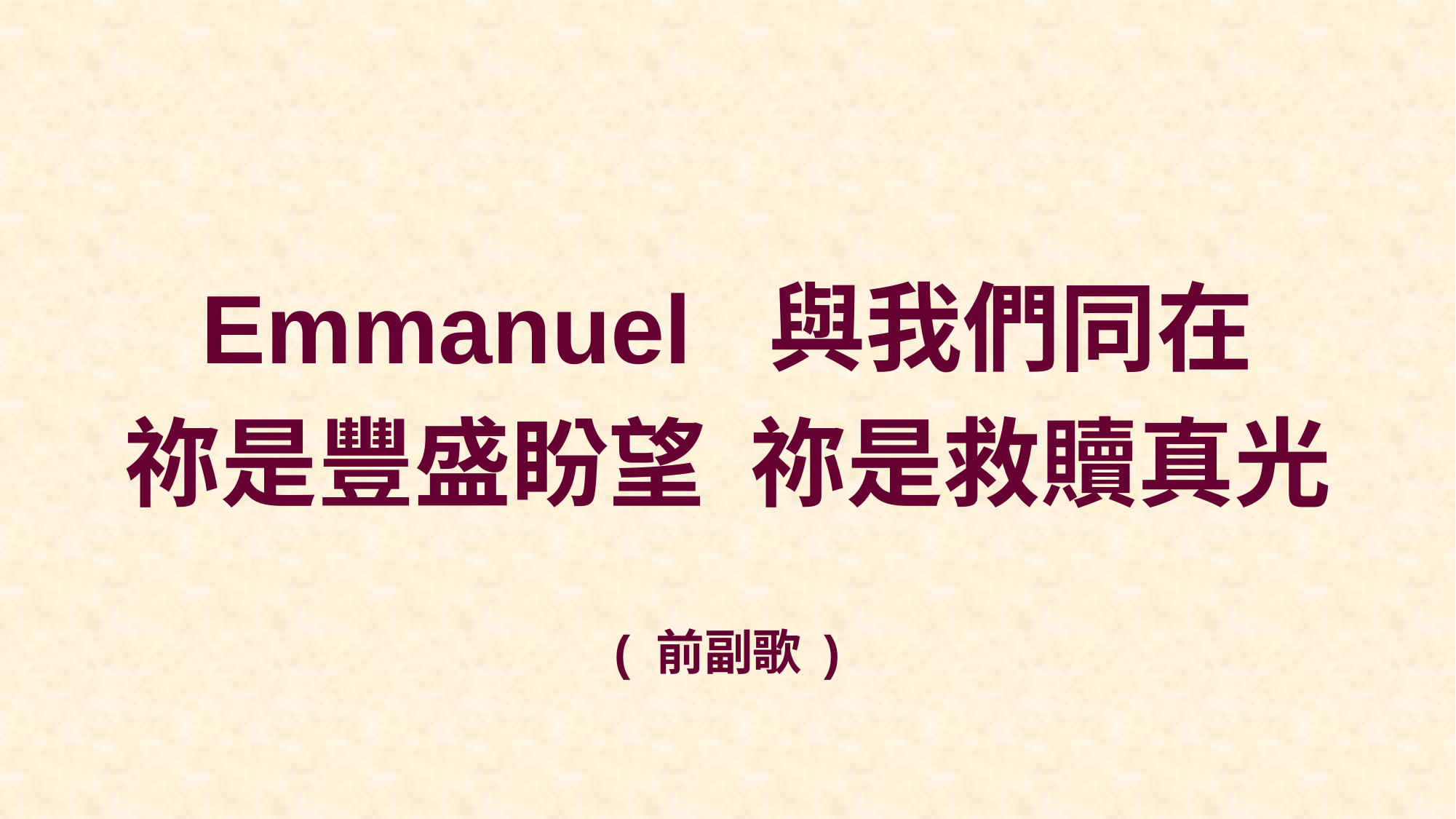

Emmanuel  與我們同在
祢是豐盛盼望  祢是救贖真光
( 前副歌 )